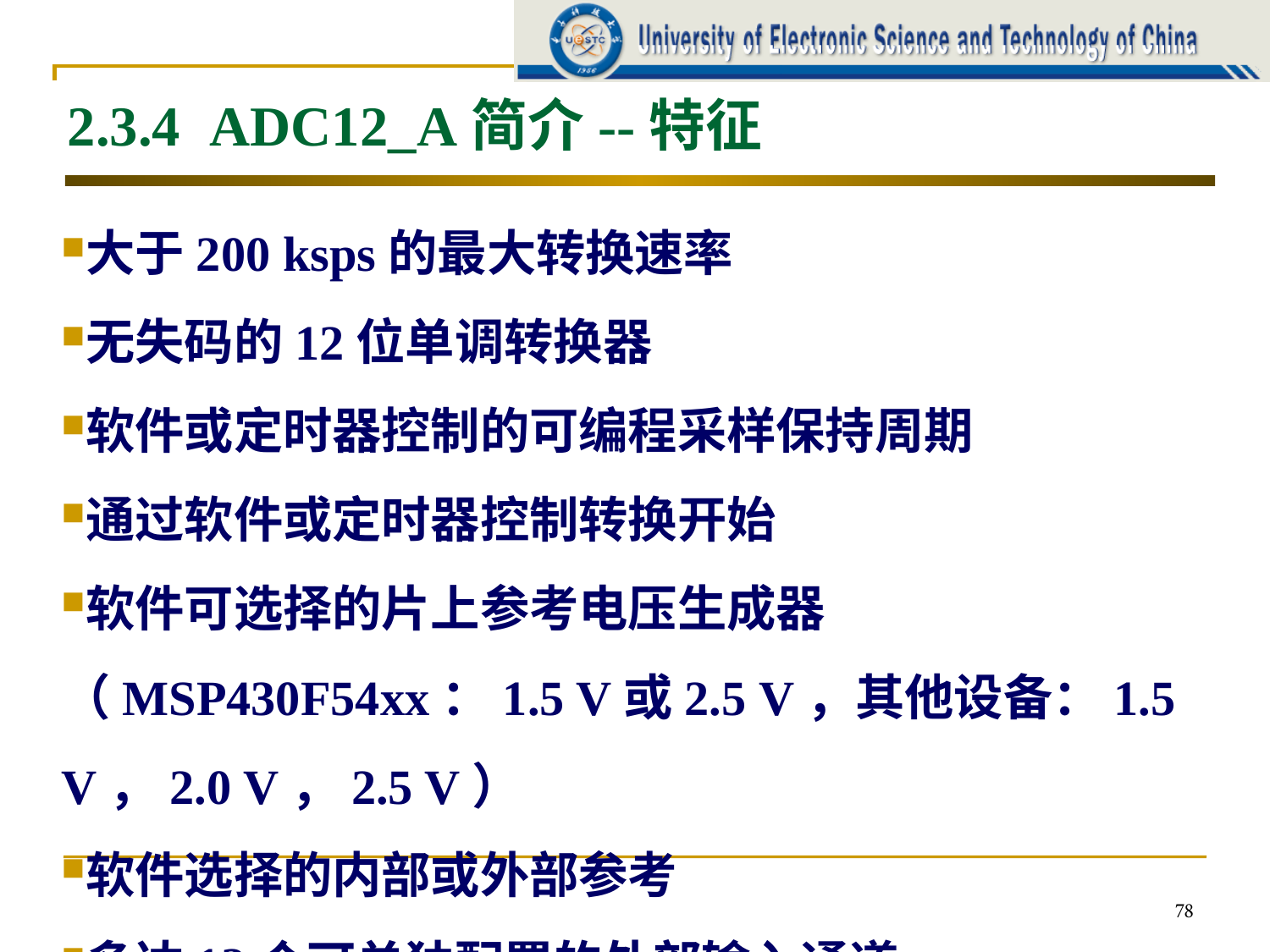

# 2.3.4  ADC12_A简介--特征
大于200 ksps的最大转换速率
无失码的12位单调转换器
软件或定时器控制的可编程采样保持周期
通过软件或定时器控制转换开始
软件可选择的片上参考电压生成器（MSP430F54xx：1.5 V或2.5 V，其他设备：1.5 V，2.0 V，2.5 V）
软件选择的内部或外部参考
多达12个可单独配置的外部输入通道

78